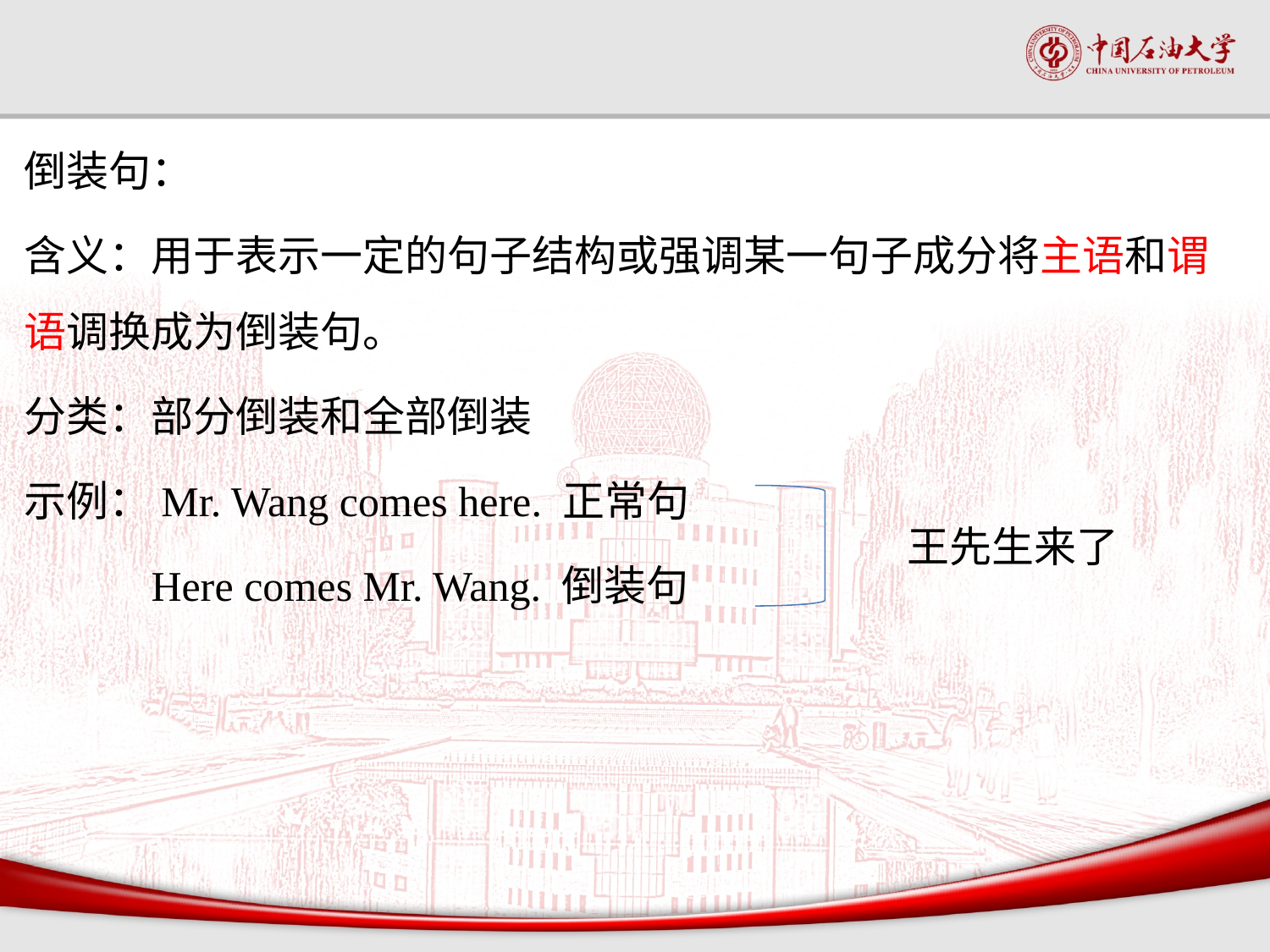

#
倒装句：
含义：用于表示一定的句子结构或强调某一句子成分将主语和谓语调换成为倒装句。
分类：部分倒装和全部倒装
示例：Mr. Wang comes here. 正常句
            Here comes Mr. Wang. 倒装句

王先生来了